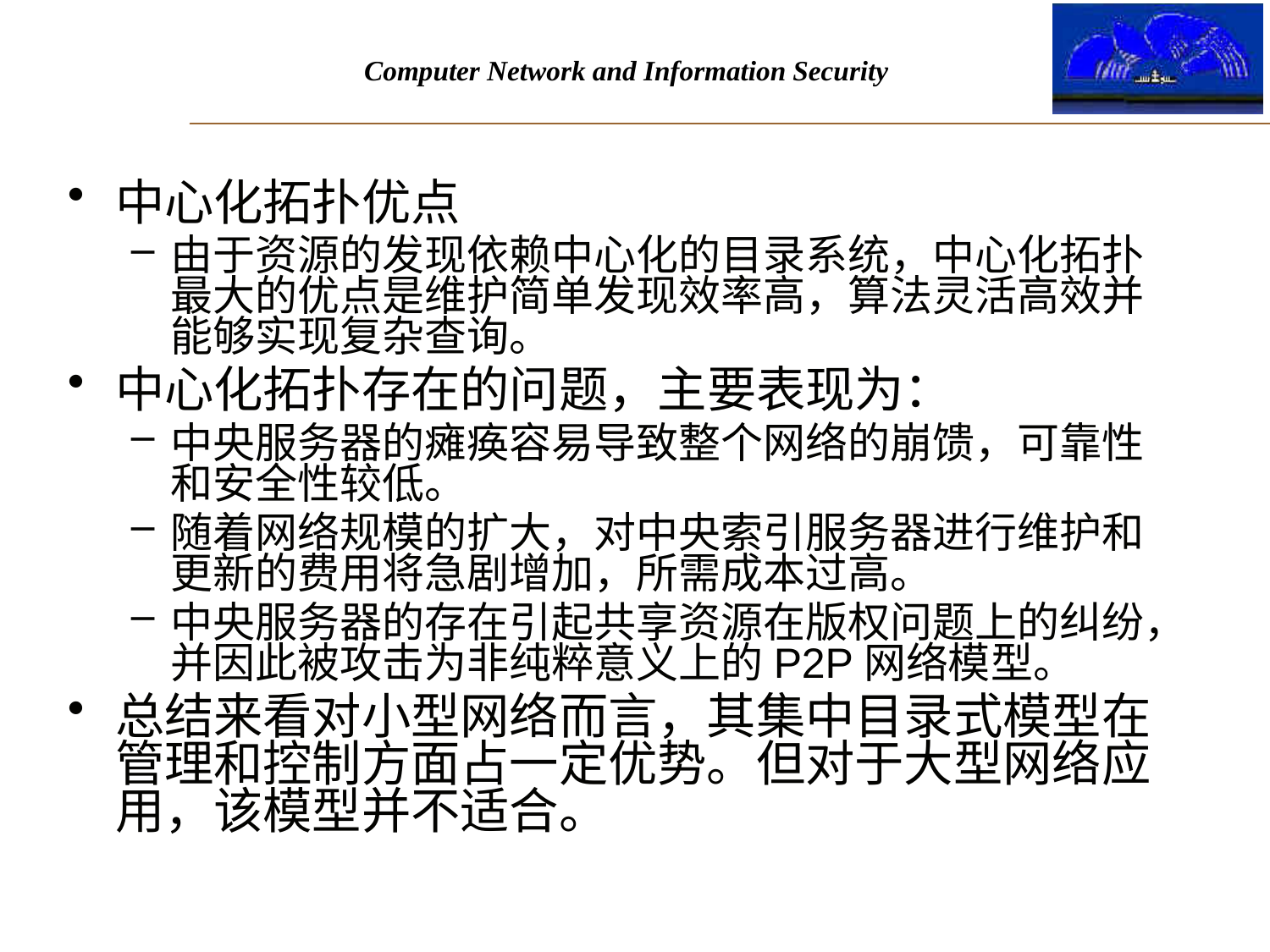

中心化拓扑优点
由于资源的发现依赖中心化的目录系统，中心化拓扑最大的优点是维护简单发现效率高，算法灵活高效并能够实现复杂查询。
中心化拓扑存在的问题，主要表现为：
中央服务器的瘫痪容易导致整个网络的崩馈，可靠性和安全性较低。
随着网络规模的扩大，对中央索引服务器进行维护和更新的费用将急剧增加，所需成本过高。
中央服务器的存在引起共享资源在版权问题上的纠纷，并因此被攻击为非纯粹意义上的P2P网络模型。
总结来看对小型网络而言，其集中目录式模型在管理和控制方面占一定优势。但对于大型网络应用，该模型并不适合。